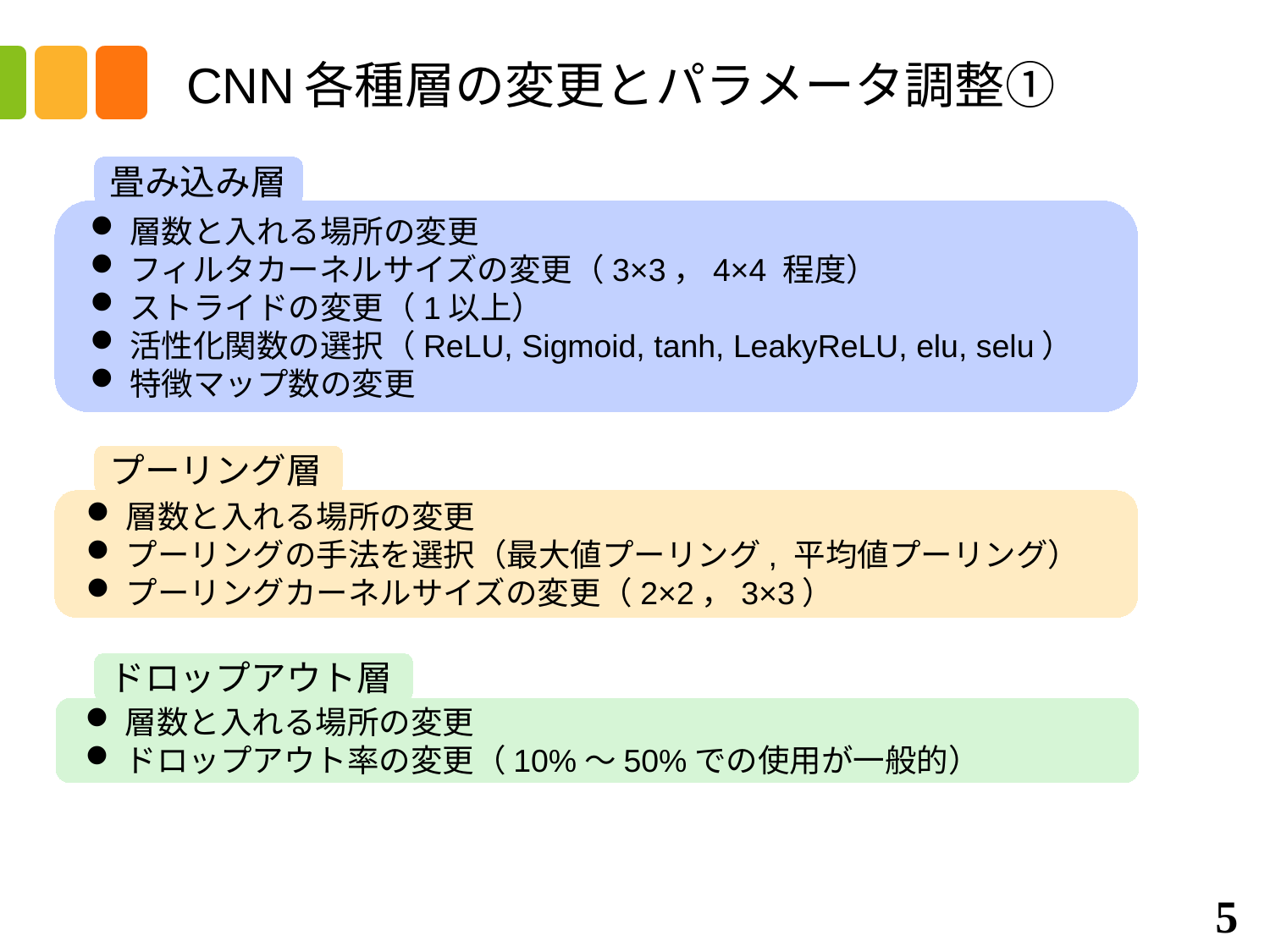

# CNN各種層の変更とパラメータ調整①
畳み込み層
層数と入れる場所の変更
フィルタカーネルサイズの変更（3×3，4×4 程度）
ストライドの変更（1以上）
活性化関数の選択（ReLU, Sigmoid, tanh, LeakyReLU, elu, selu）
特徴マップ数の変更
プーリング層
層数と入れる場所の変更
プーリングの手法を選択（最大値プーリング, 平均値プーリング）
プーリングカーネルサイズの変更（2×2，3×3）
ドロップアウト層
層数と入れる場所の変更
ドロップアウト率の変更（10%～50%での使用が一般的）
5